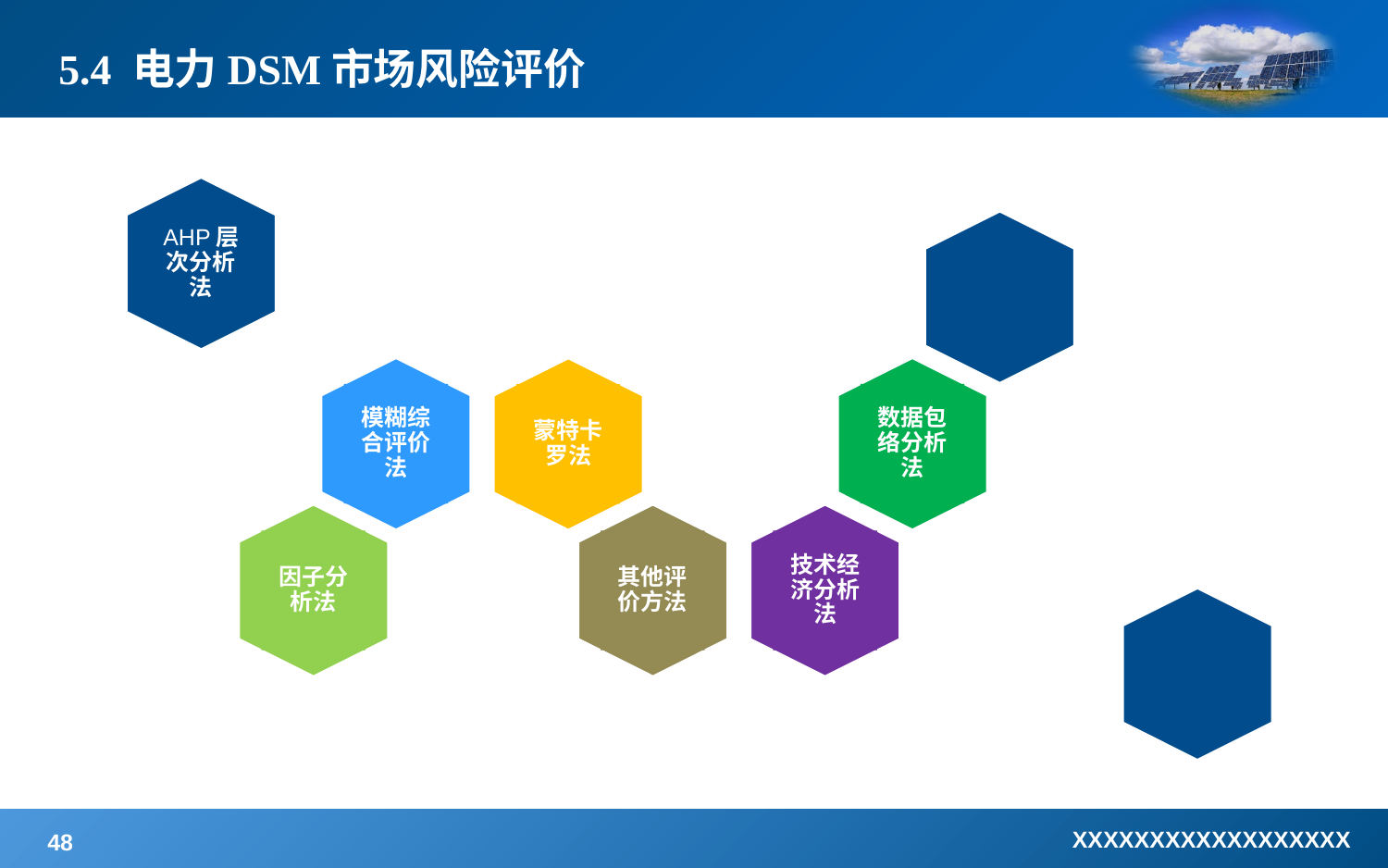

# 5.4 电力DSM市场风险评价

AHP层次分析法

模糊综合评价法

数据包络分析法

蒙特卡罗法

因子分析法

其他评价方法

技术经济分析法